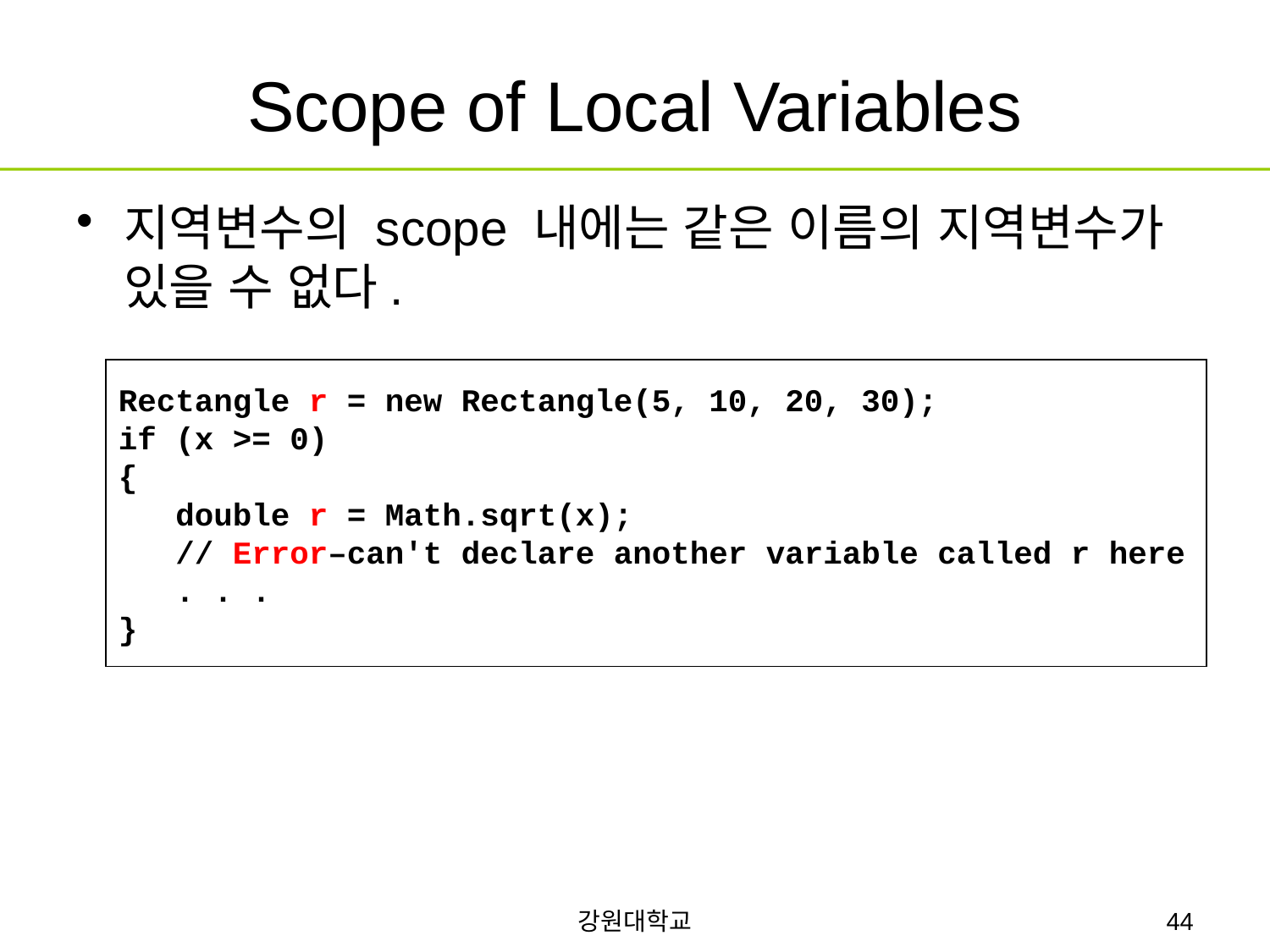

# Scope of Local Variables

지역변수의 scope 내에는 같은 이름의 지역변수가 있을 수 없다.
Rectangle r = new Rectangle(5, 10, 20, 30);
if (x >= 0)
{
   double r = Math.sqrt(x);
   // Error–can't declare another variable called r here
   . . .
}

강원대학교
44